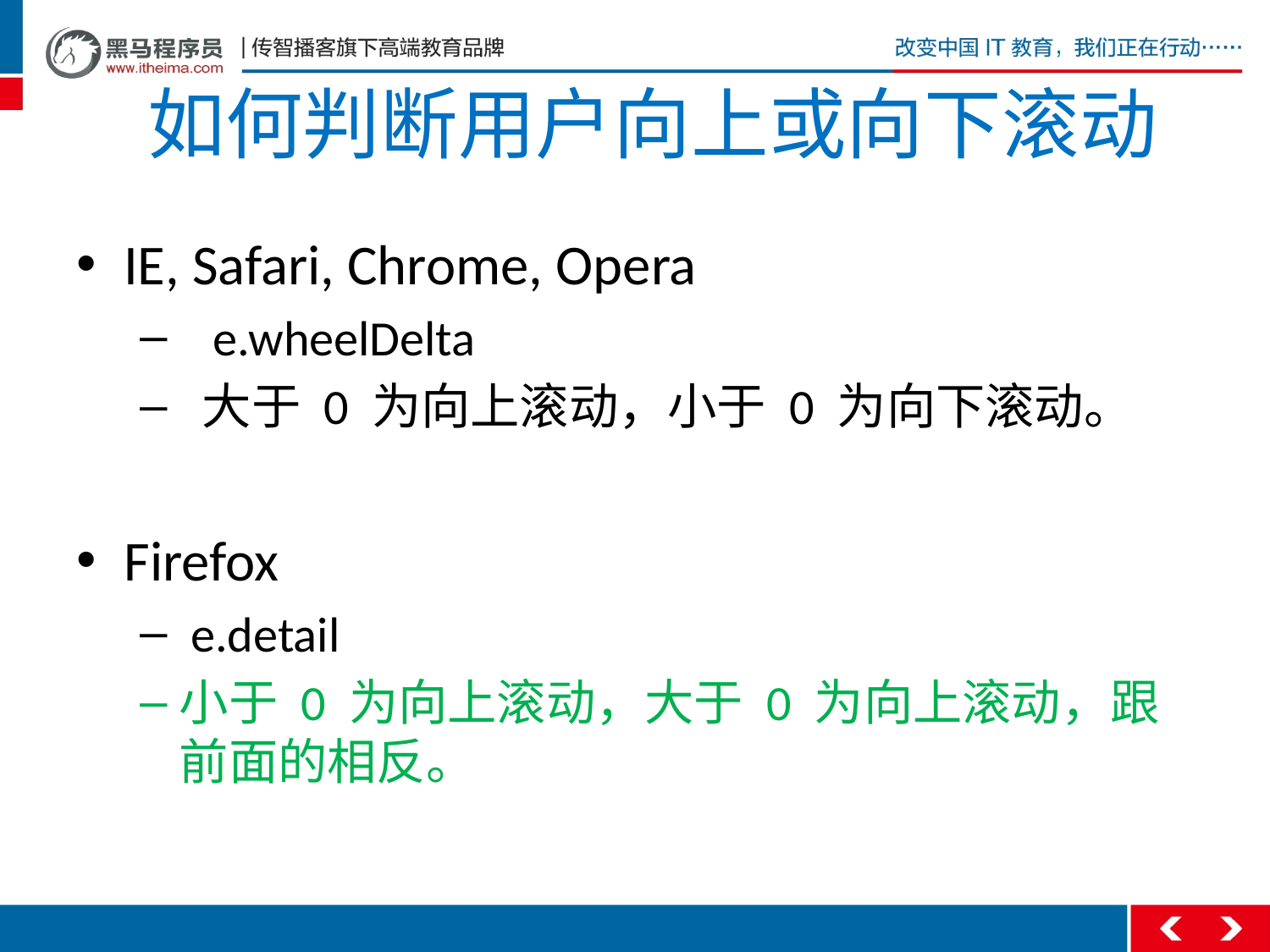

# 如何判断用户向上或向下滚动
IE, Safari, Chrome, Opera
   e.wheelDelta
 大于 0 为向上滚动，小于 0 为向下滚动。

Firefox
 e.detail
小于 0 为向上滚动，大于 0 为向上滚动，跟前面的相反。